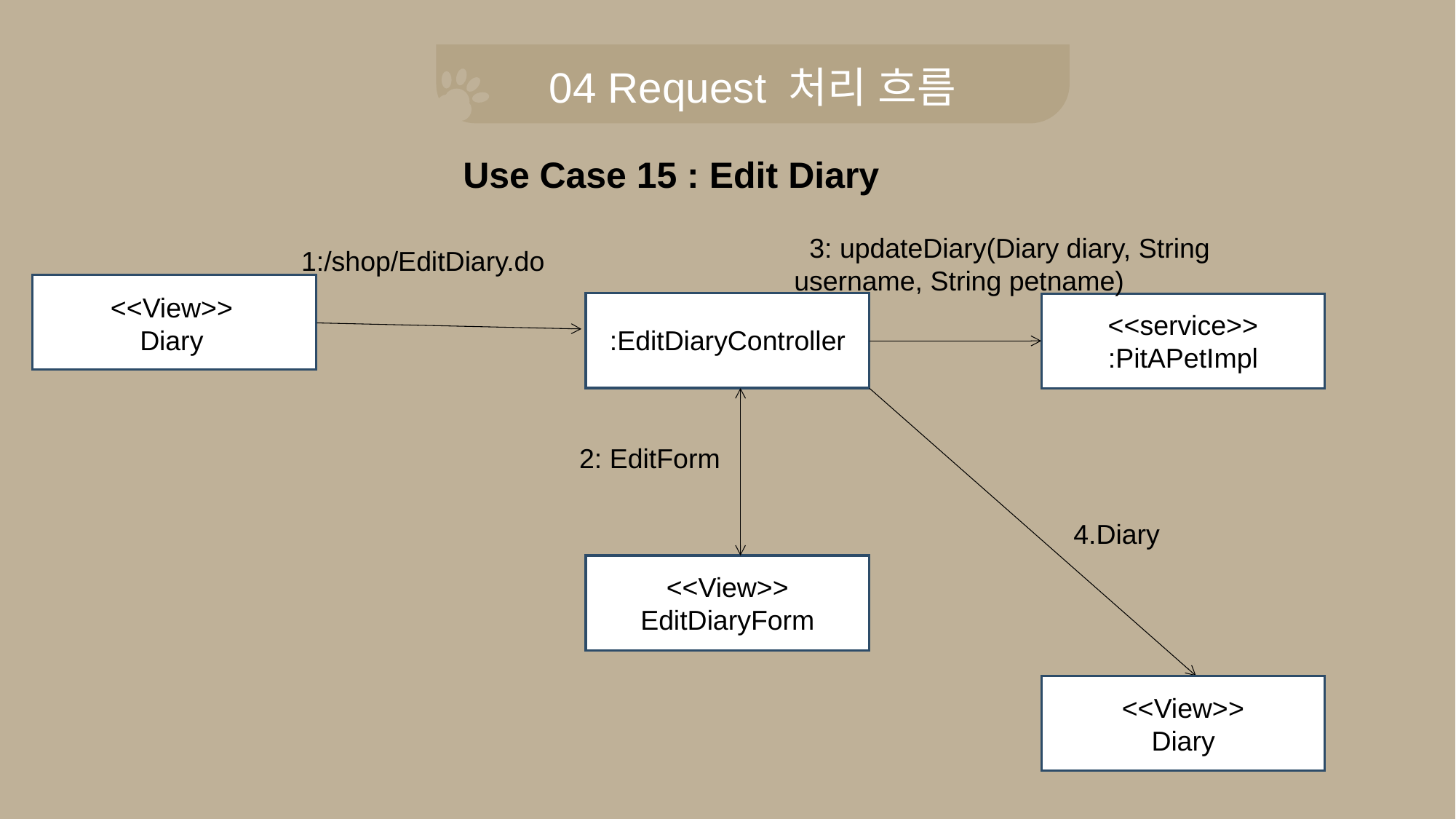

04 Request 처리 흐름

Use Case 15 : Edit Diary
  3: updateDiary(Diary diary, String username, String petname)
1:/shop/EditDiary.do

<<View>>
Diary
<<View>>
Diary

<<service>>
:PitAPetImpl
:EditDiaryController
2: EditForm
4.Diary

<<View>>
EditDiaryForm

<<View>>
Diary